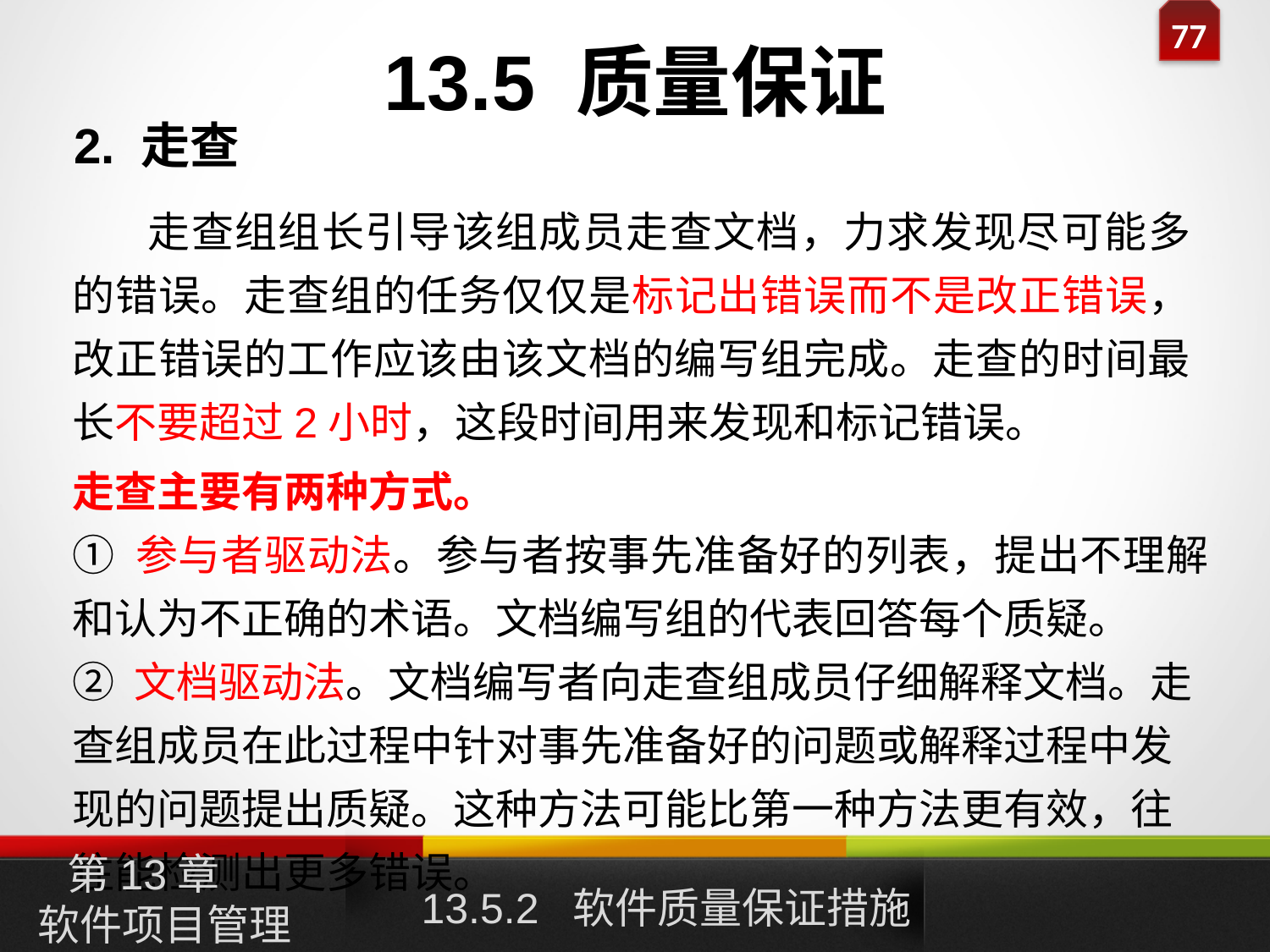

# 13.5 质量保证
2. 走查
      走查组组长引导该组成员走查文档，力求发现尽可能多的错误。走查组的任务仅仅是标记出错误而不是改正错误，改正错误的工作应该由该文档的编写组完成。走查的时间最长不要超过2小时，这段时间用来发现和标记错误。
走查主要有两种方式。
① 参与者驱动法。参与者按事先准备好的列表，提出不理解和认为不正确的术语。文档编写组的代表回答每个质疑。
② 文档驱动法。文档编写者向走查组成员仔细解释文档。走查组成员在此过程中针对事先准备好的问题或解释过程中发现的问题提出质疑。这种方法可能比第一种方法更有效，往往能检测出更多错误。
第13章
软件项目管理
13.5.2  软件质量保证措施